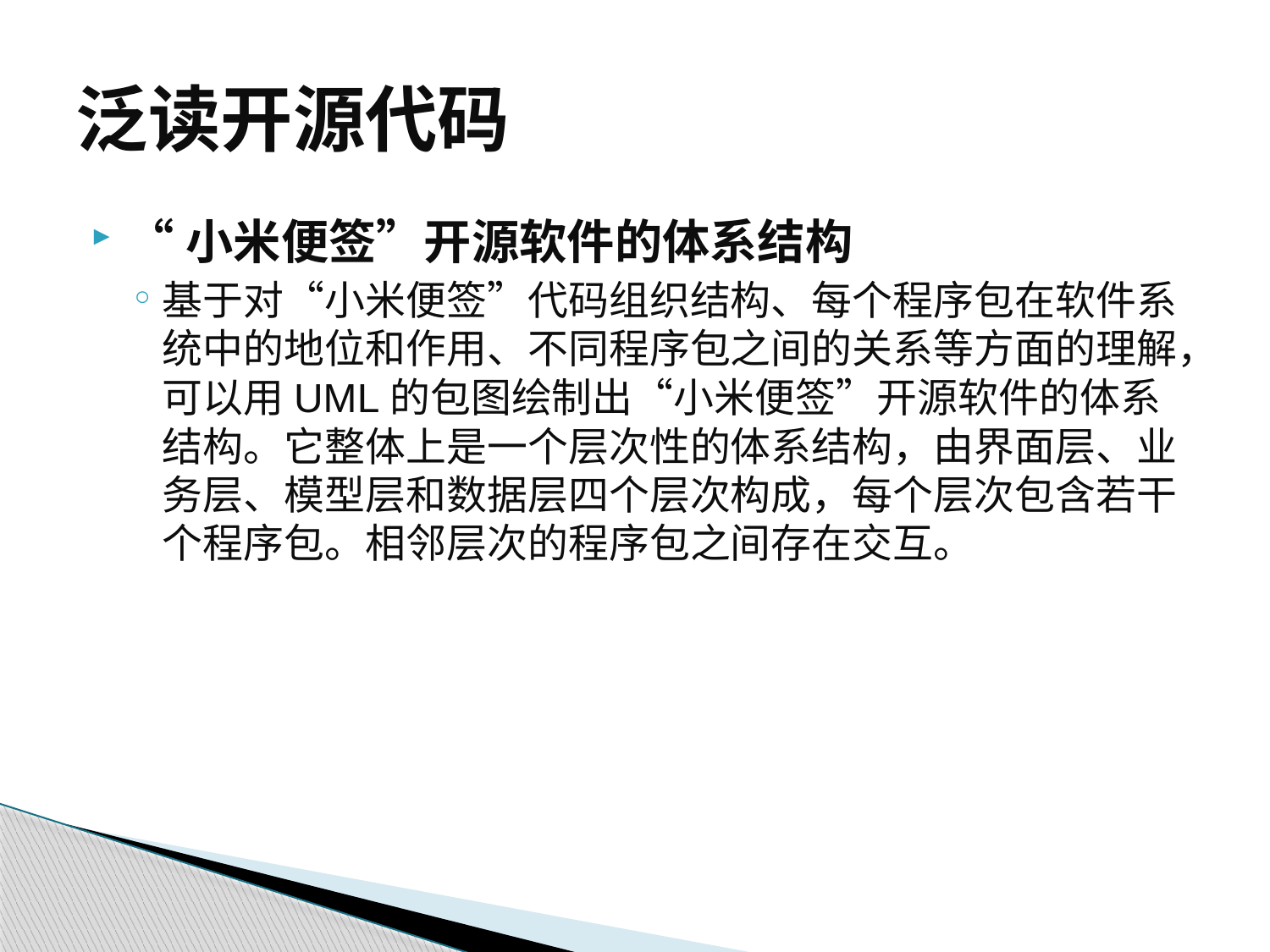

# 泛读开源代码
“小米便签”开源软件的体系结构
基于对“小米便签”代码组织结构、每个程序包在软件系统中的地位和作用、不同程序包之间的关系等方面的理解，可以用UML的包图绘制出“小米便签”开源软件的体系结构。它整体上是一个层次性的体系结构，由界面层、业务层、模型层和数据层四个层次构成，每个层次包含若干个程序包。相邻层次的程序包之间存在交互。